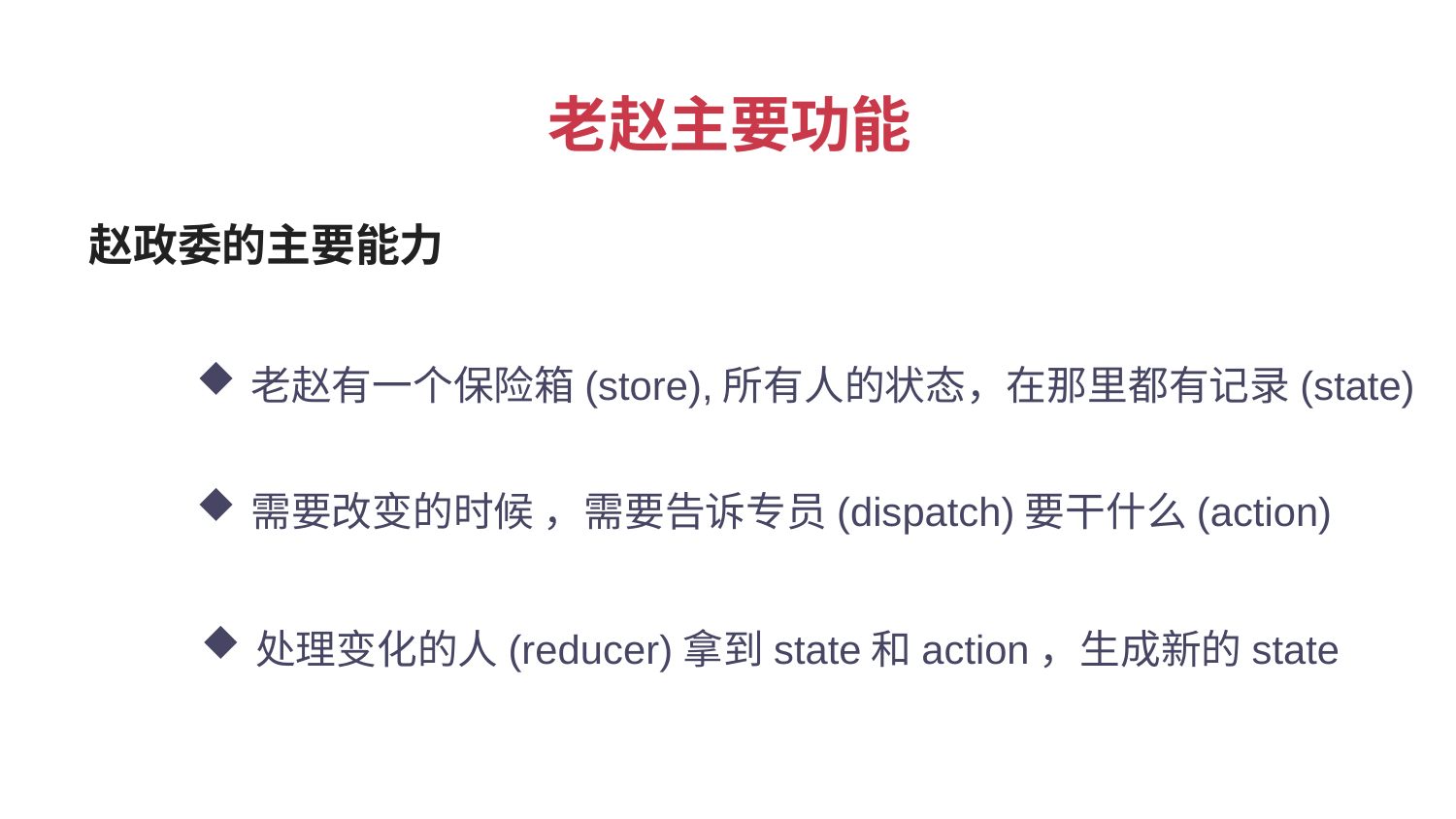

老赵主要功能
赵政委的主要能力
老赵有一个保险箱(store),所有人的状态，在那里都有记录(state)
需要改变的时候 ，需要告诉专员(dispatch)要干什么(action)
处理变化的人(reducer)拿到state和action，生成新的state